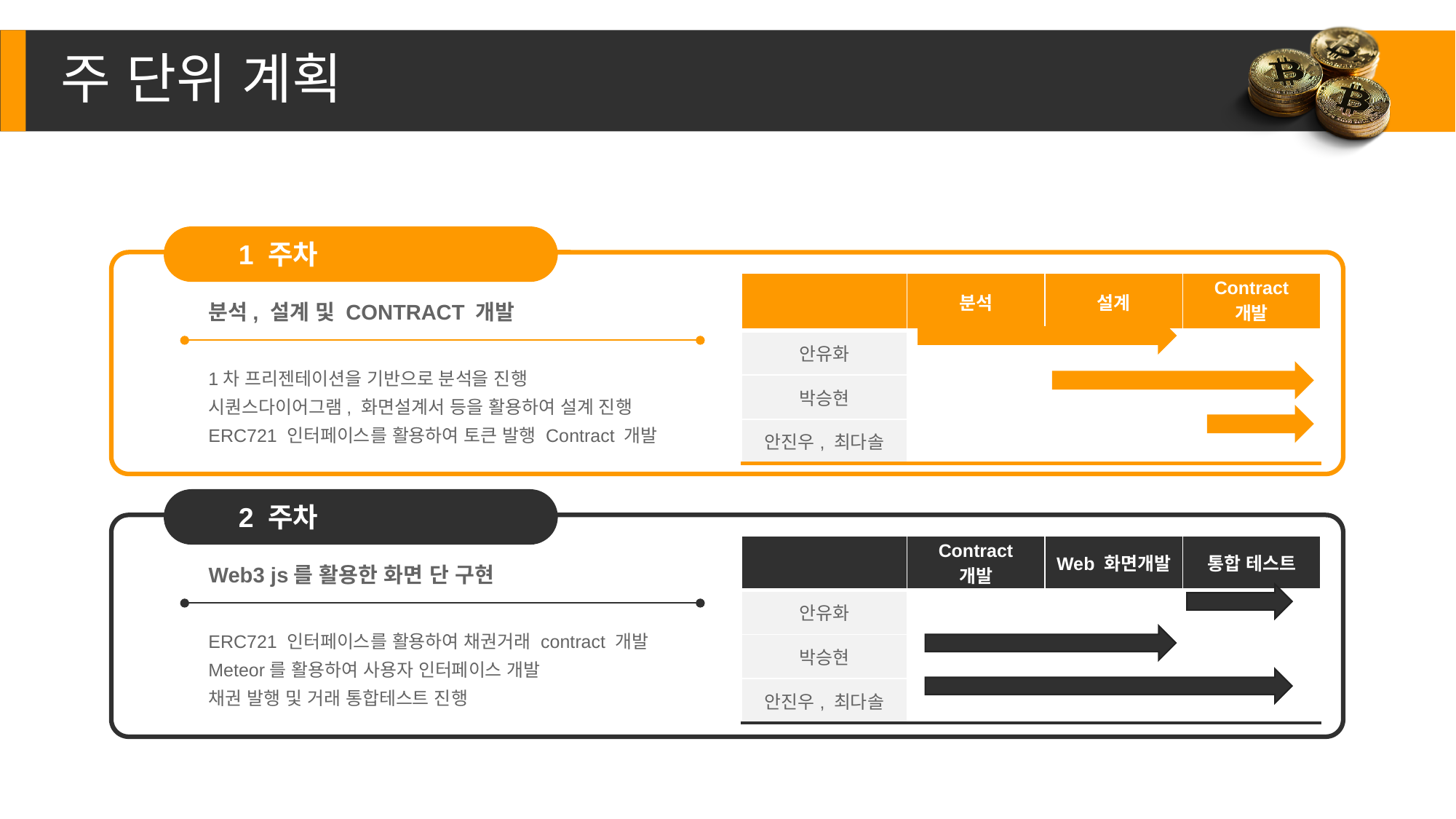

주 단위 계획

1 주차

|  | 분석 | 설계 | Contract 개발 |
| --- | --- | --- | --- |
| 안유화 |  |  |  |
| 박승현 |  |  |  |
| 안진우, 최다솔 |  |  |  |
분석, 설계 및 CONTRACT 개발

1차 프리젠테이션을 기반으로 분석을 진행
시퀀스다이어그램, 화면설계서 등을 활용하여 설계 진행
ERC721 인터페이스를 활용하여 토큰 발행 Contract 개발

2 주차

|  | Contract 개발 | Web 화면개발 | 통합 테스트 |
| --- | --- | --- | --- |
| 안유화 |  |  |  |
| 박승현 |  |  |  |
| 안진우, 최다솔 |  |  |  |
Web3 js를 활용한 화면 단 구현

ERC721 인터페이스를 활용하여 채권거래 contract 개발
Meteor를 활용하여 사용자 인터페이스 개발
채권 발행 및 거래 통합테스트 진행